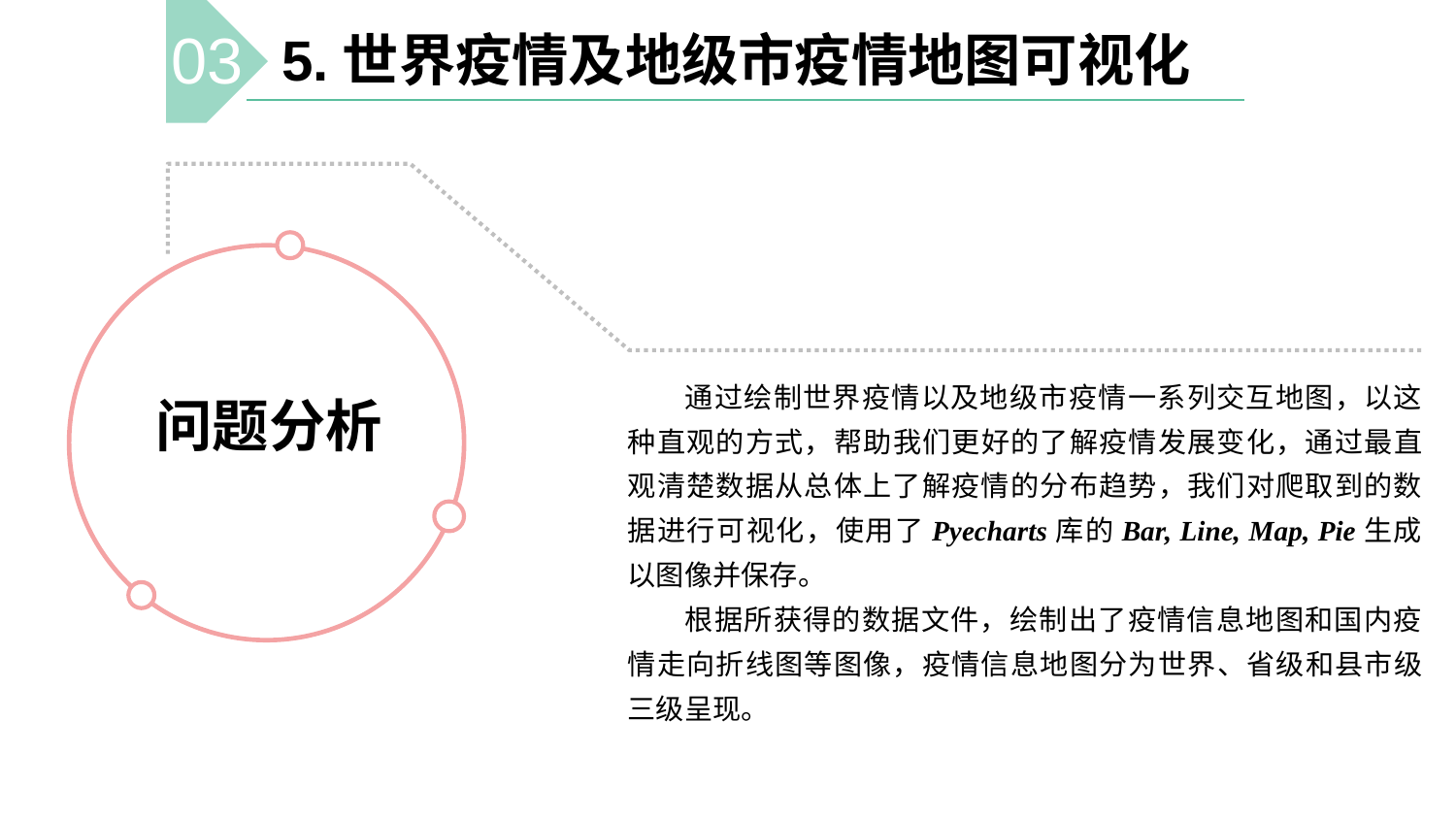

03
5.世界疫情及地级市疫情地图可视化

通过绘制世界疫情以及地级市疫情一系列交互地图，以这种直观的方式，帮助我们更好的了解疫情发展变化，通过最直观清楚数据从总体上了解疫情的分布趋势，我们对爬取到的数据进行可视化，使用了Pyecharts库的Bar, Line, Map, Pie生成以图像并保存。
根据所获得的数据文件，绘制出了疫情信息地图和国内疫情走向折线图等图像，疫情信息地图分为世界、省级和县市级三级呈现。
 问题分析